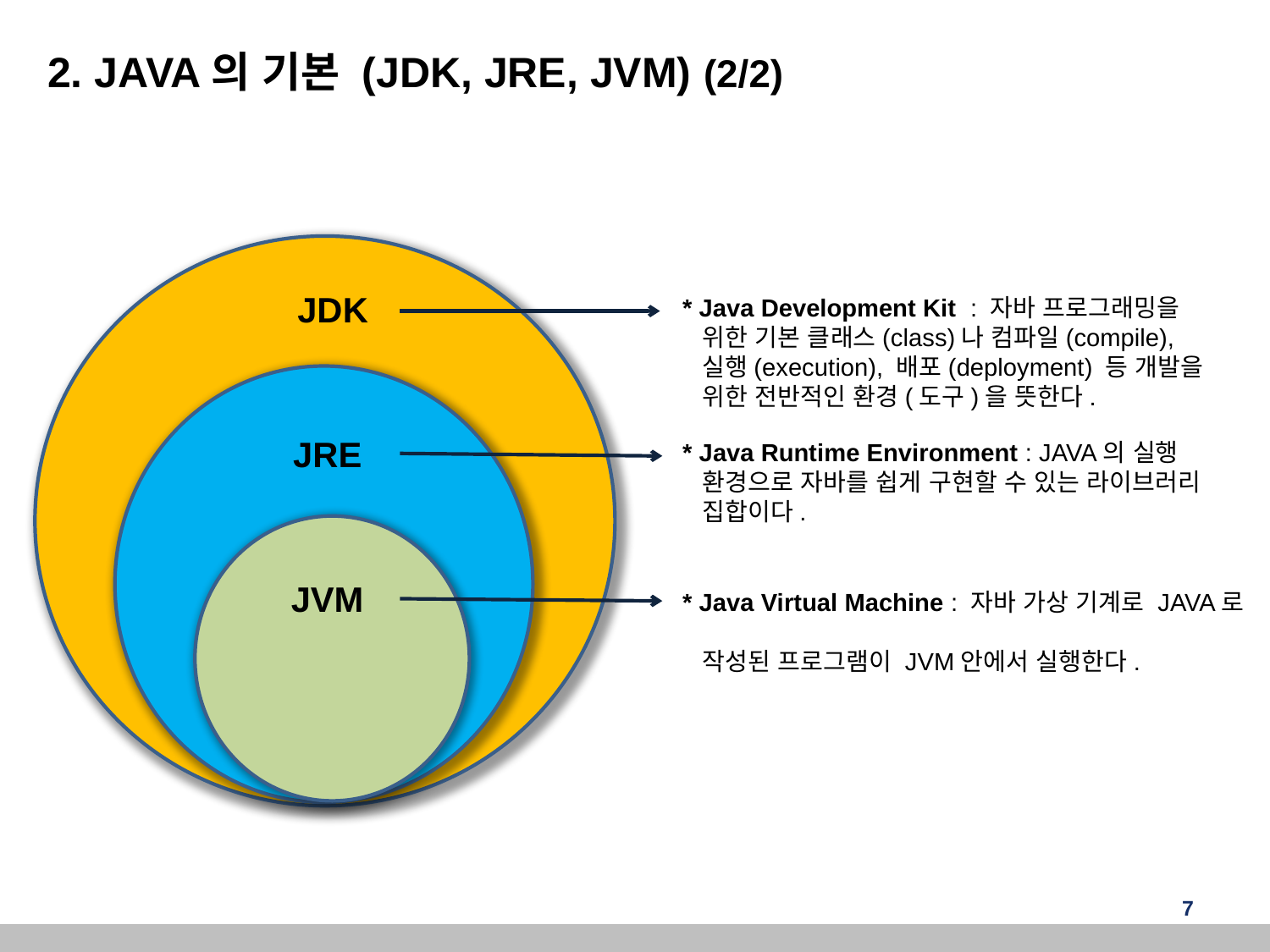

2. JAVA의 기본 (JDK, JRE, JVM) (2/2)

JDK
* Java Development Kit  : 자바 프로그래밍을
  위한 기본 클래스(class)나 컴파일(compile),
  실행(execution), 배포(deployment) 등 개발을
  위한 전반적인 환경(도구)을 뜻한다.

JRE
* Java Runtime Environment : JAVA의 실행
  환경으로 자바를 쉽게 구현할 수 있는 라이브러리
  집합이다.

JVM
* Java Virtual Machine : 자바 가상 기계로 JAVA로
  작성된 프로그램이 JVM안에서 실행한다.
7